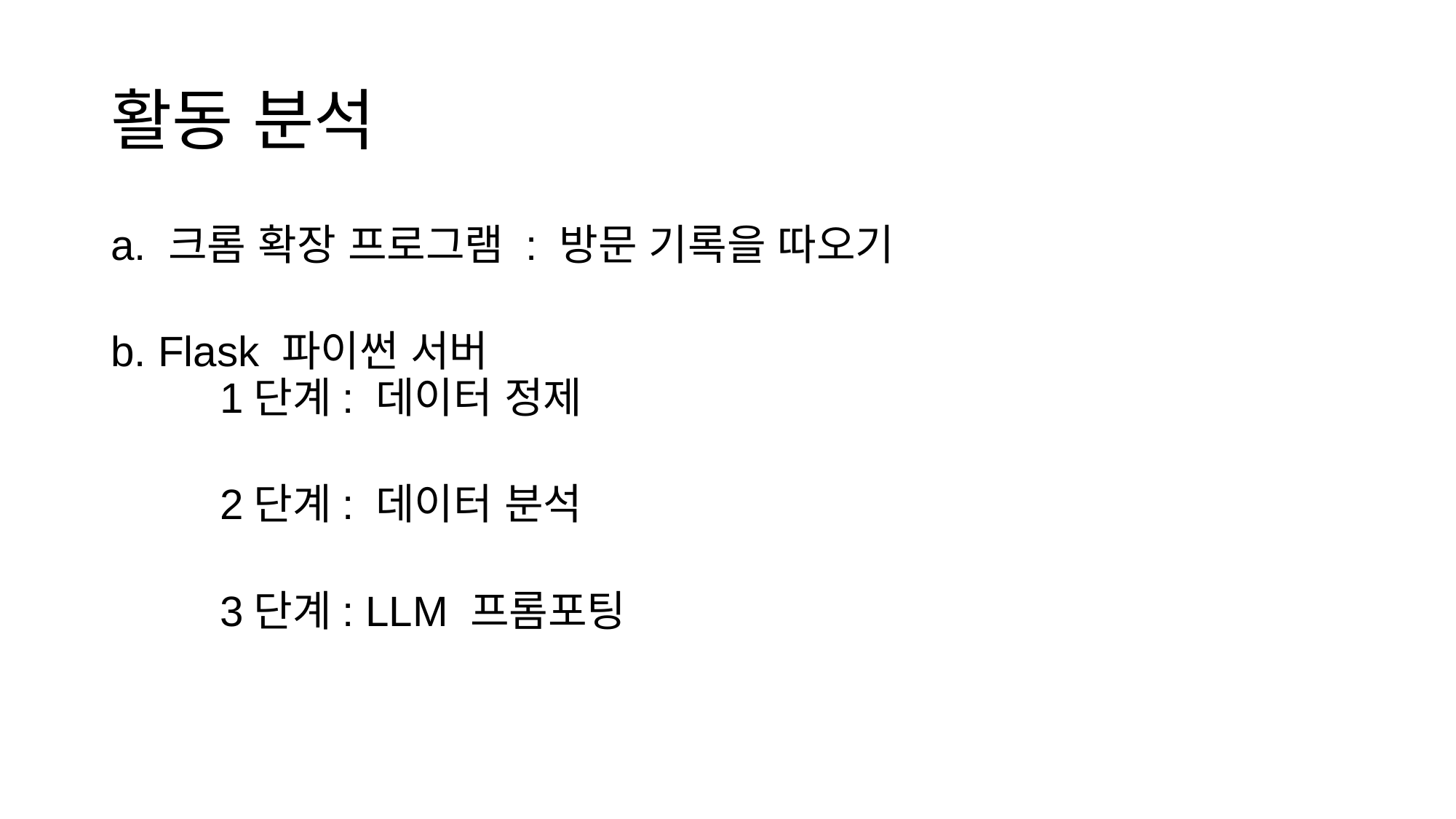

# 활동 분석
a. 크롬 확장 프로그램 : 방문 기록을 따오기
b. Flask 파이썬 서버
	1단계: 데이터 정제
	2단계: 데이터 분석
	3단계: LLM 프롬포팅